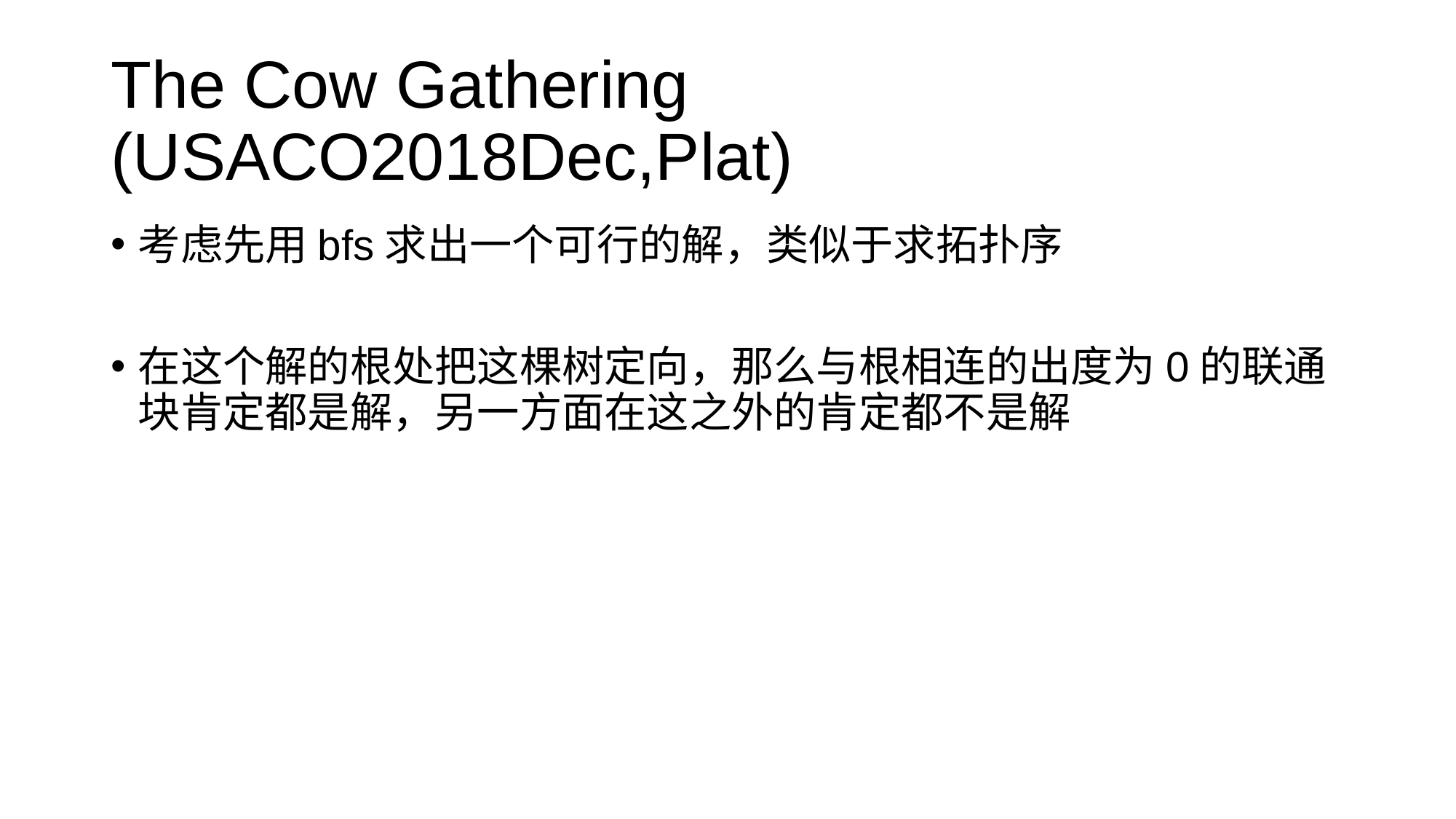

# The Cow Gathering (USACO2018Dec,Plat)
考虑先用bfs求出一个可行的解，类似于求拓扑序

在这个解的根处把这棵树定向，那么与根相连的出度为0的联通块肯定都是解，另一方面在这之外的肯定都不是解